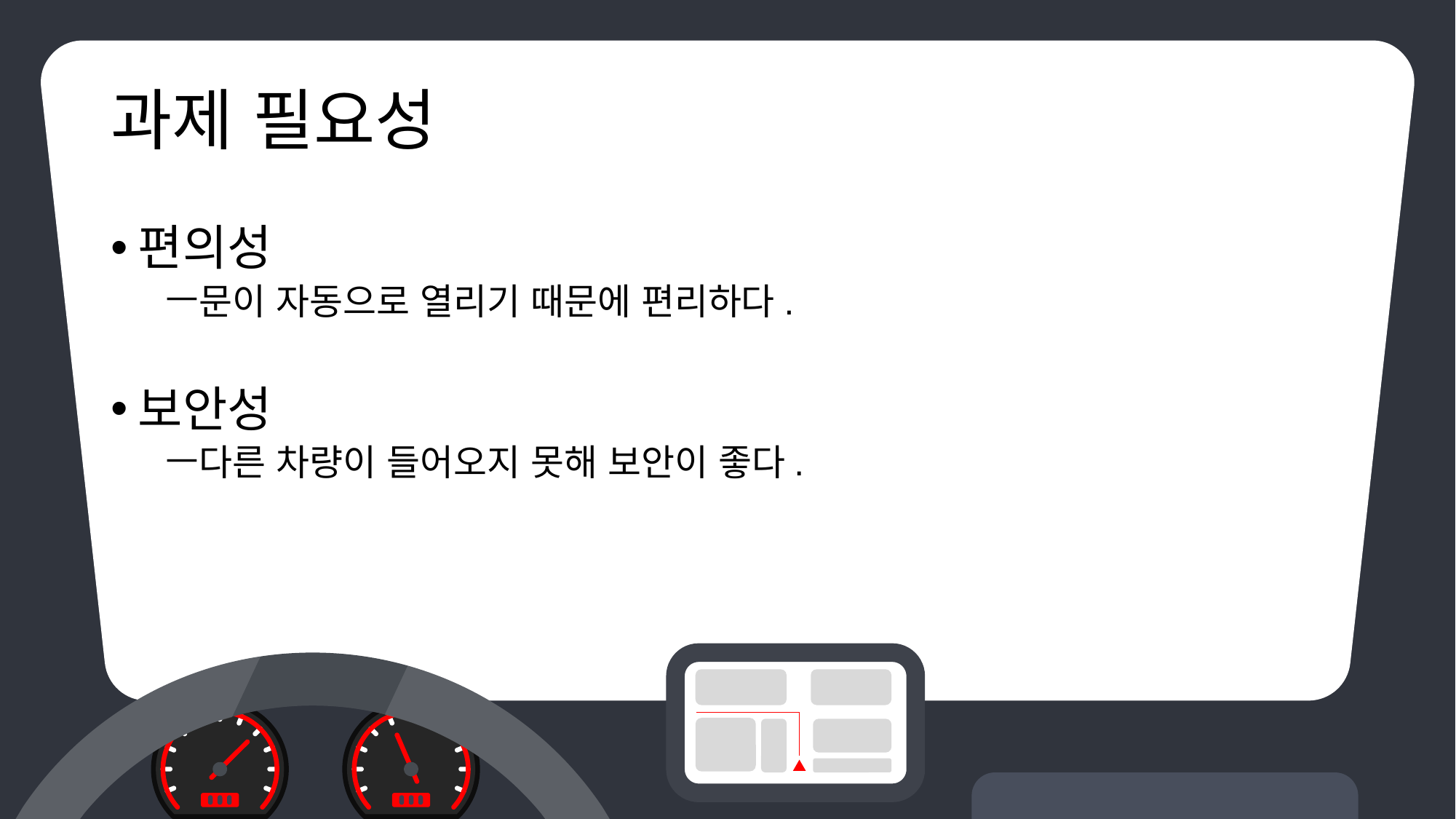

# 과제 필요성

편의성
문이 자동으로 열리기 때문에 편리하다.

보안성
다른 차량이 들어오지 못해 보안이 좋다.